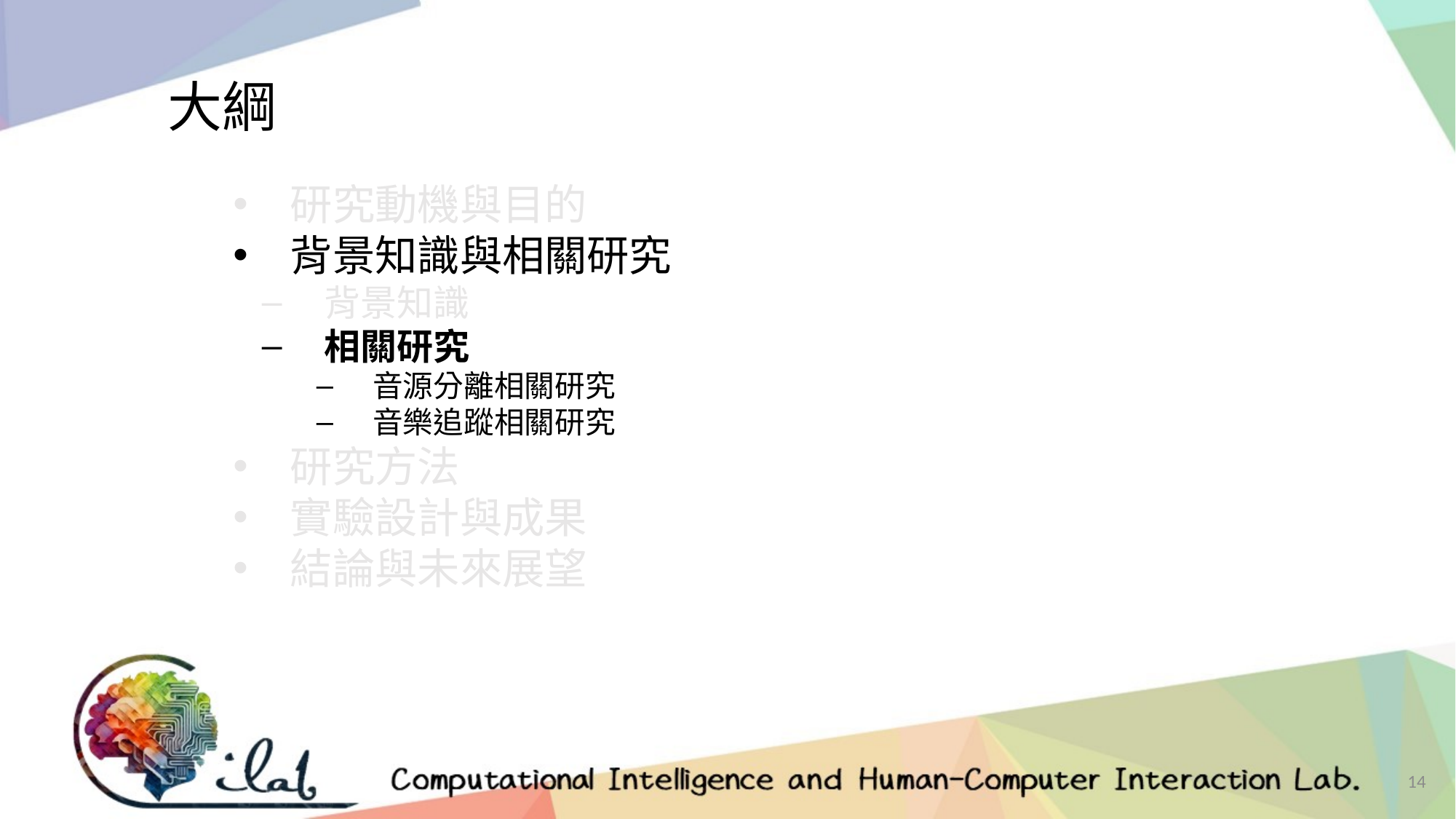

大綱
　研究動機與目的
　背景知識與相關研究
　背景知識
　相關研究
　音源分離相關研究
　音樂追蹤相關研究
　研究方法
　實驗設計與成果
　結論與未來展望
14